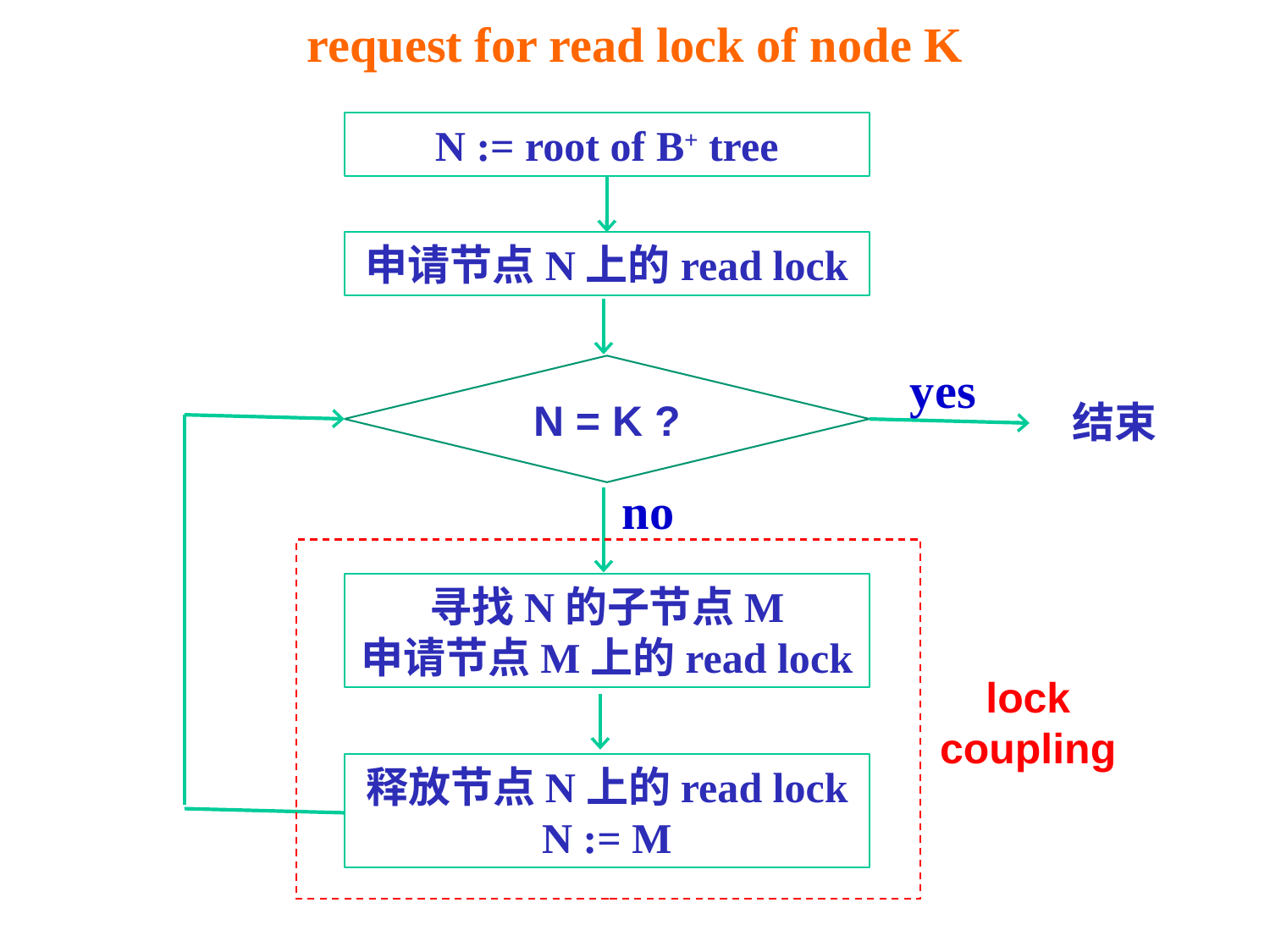

request for read lock of node K
N := root of B+ tree
申请节点N上的read lock
yes
N = K ?
结束
no

lock
coupling
寻找N的子节点M
申请节点M上的read lock
释放节点N上的read lock
N := M